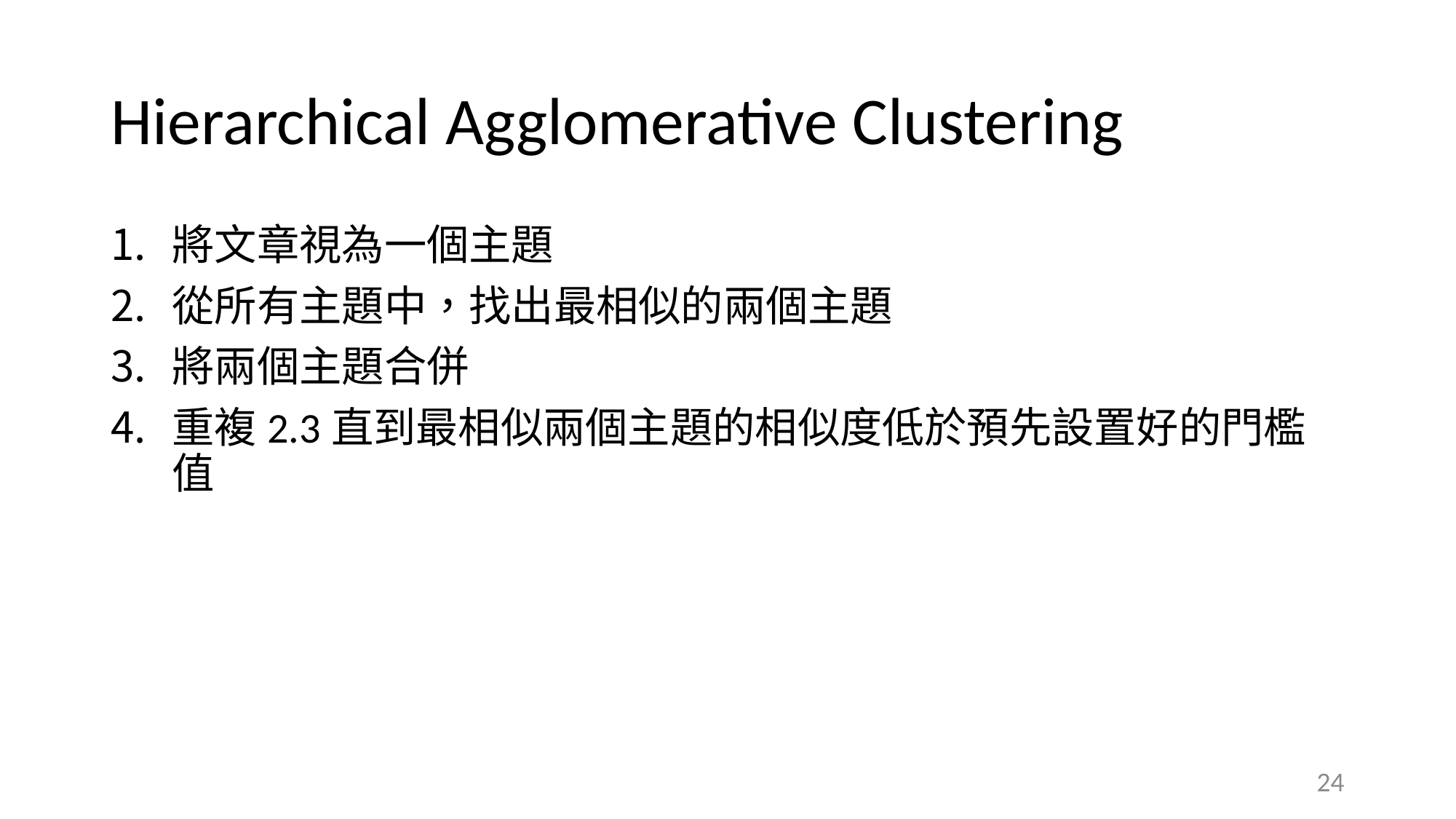

# Hierarchical Agglomerative Clustering
將文章視為一個主題
從所有主題中，找出最相似的兩個主題
將兩個主題合併
重複2.3直到最相似兩個主題的相似度低於預先設置好的門檻值

24